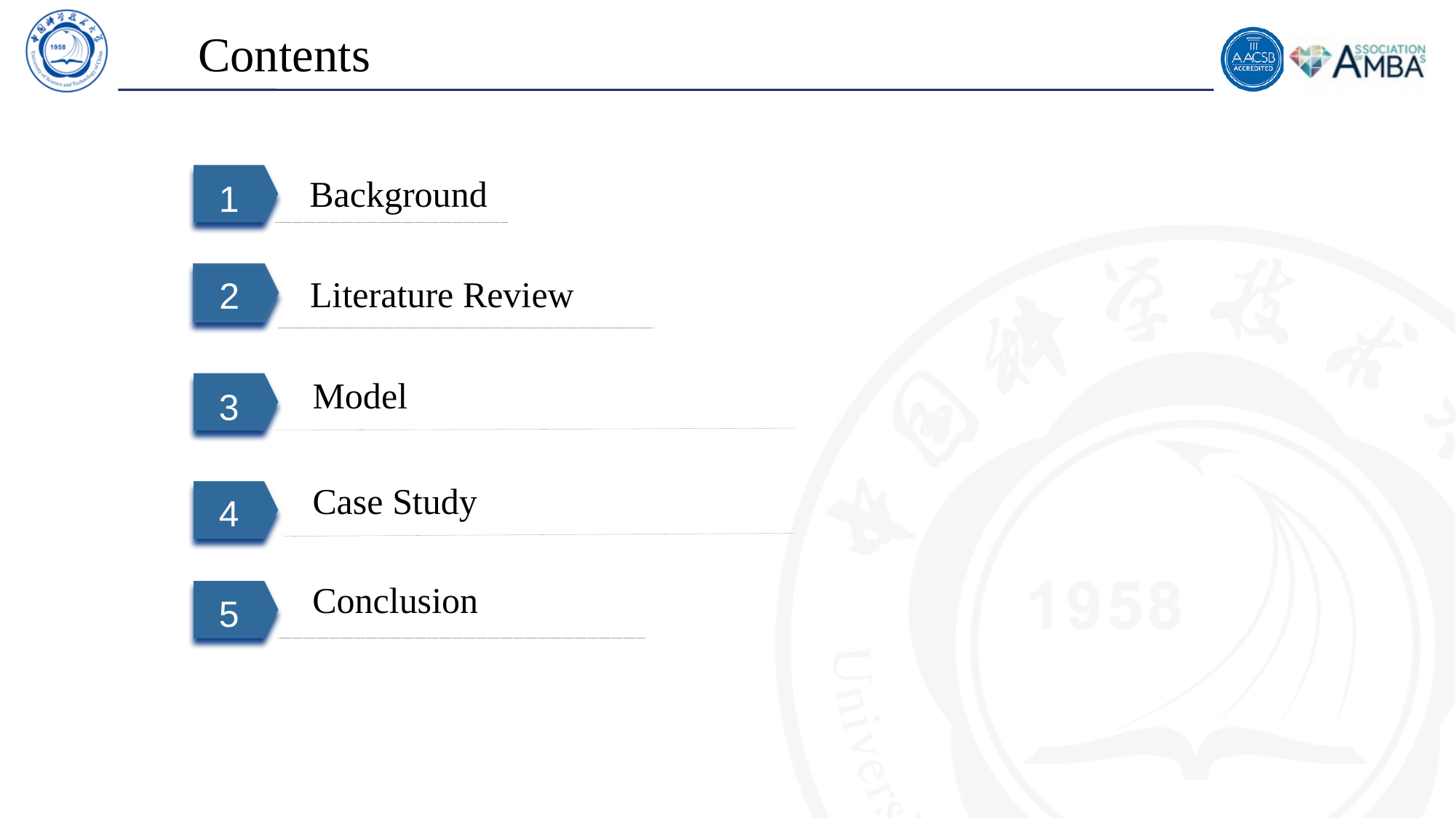

# Contents

Background
1

Literature Review
2
三
 Model

3
 Case Study

4
 Conclusion

5